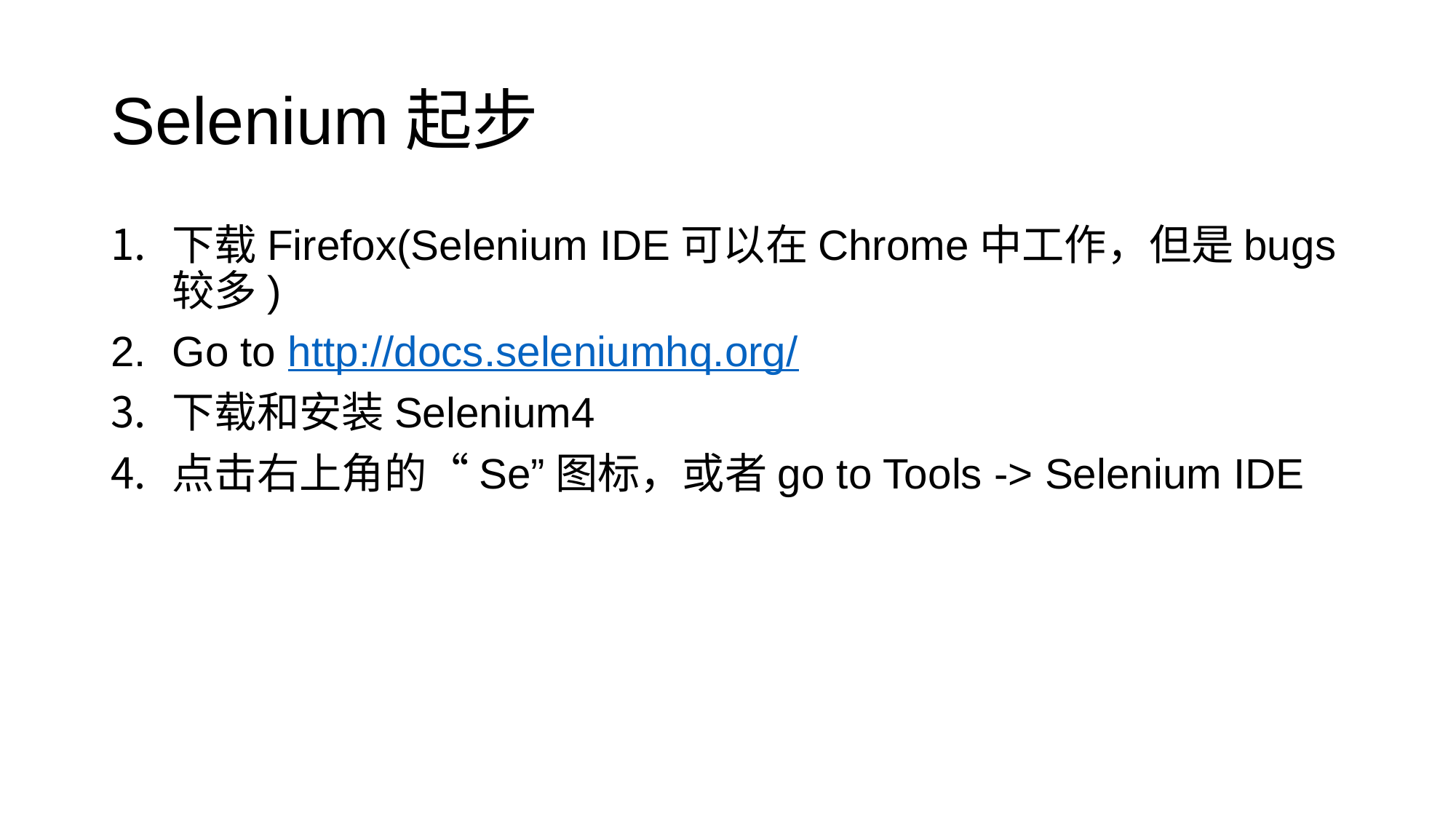

# Selenium起步
下载Firefox(Selenium IDE可以在Chrome中工作，但是bugs较多)
Go to http://docs.seleniumhq.org/
下载和安装Selenium4
点击右上角的“Se”图标，或者go to Tools -> Selenium IDE